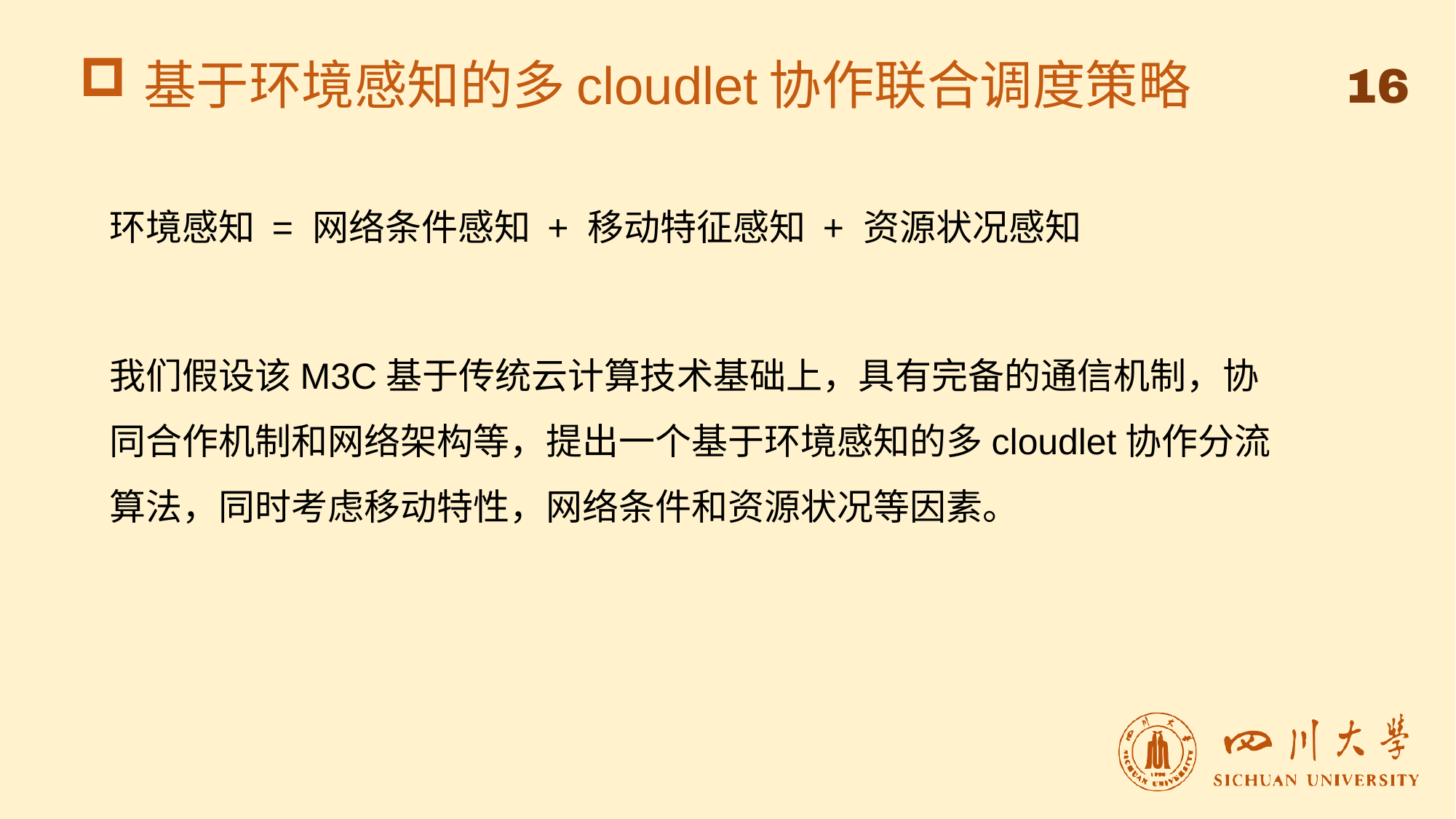

基于环境感知的多cloudlet协作联合调度策略
16
环境感知 = 网络条件感知 + 移动特征感知 + 资源状况感知
我们假设该M3C基于传统云计算技术基础上，具有完备的通信机制，协同合作机制和网络架构等，提出一个基于环境感知的多cloudlet协作分流算法，同时考虑移动特性，网络条件和资源状况等因素。